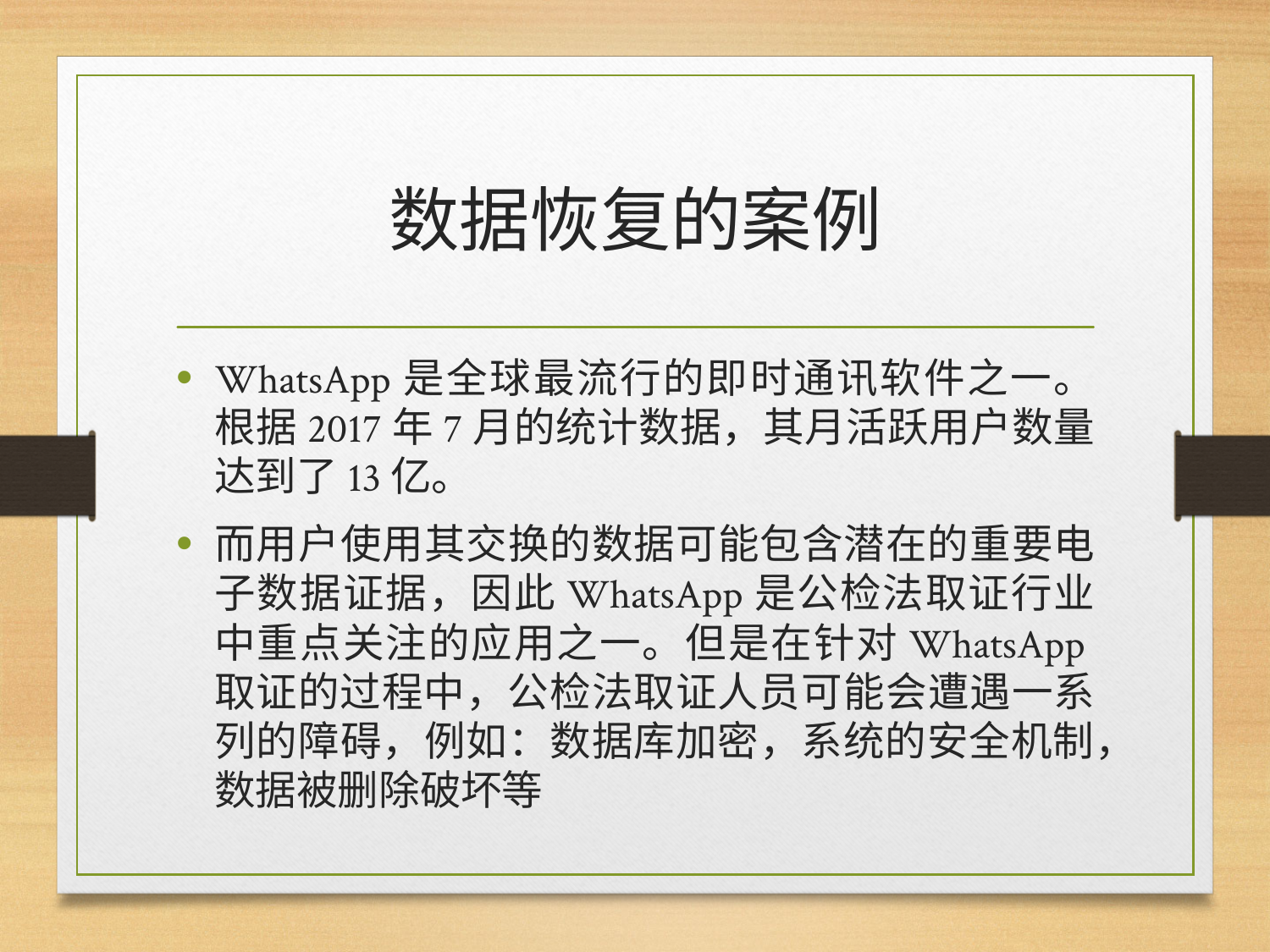

# 数据恢复的案例
WhatsApp是全球最流行的即时通讯软件之一。根据2017年7月的统计数据，其月活跃用户数量达到了13亿。
而用户使用其交换的数据可能包含潜在的重要电子数据证据，因此WhatsApp是公检法取证行业中重点关注的应用之一。但是在针对WhatsApp取证的过程中，公检法取证人员可能会遭遇一系列的障碍，例如：数据库加密，系统的安全机制，数据被删除破坏等